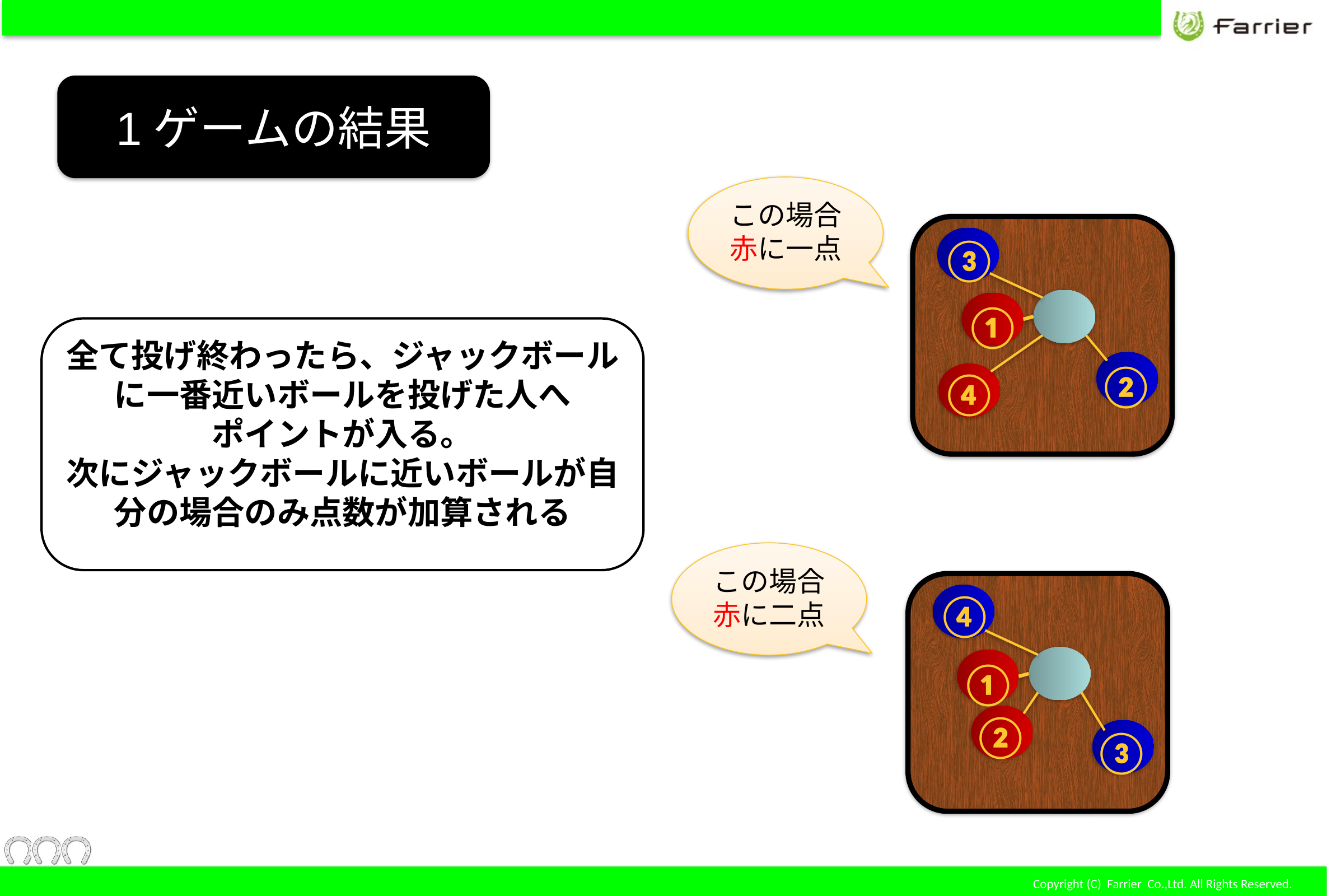

1ゲームの結果
この場合赤に一点

③

①
全て投げ終わったら、ジャックボールに一番近いボールを投げた人へ
ポイントが入る。
次にジャックボールに近いボールが自分の場合のみ点数が加算される

②
④

この場合赤に二点

④

①
②

③